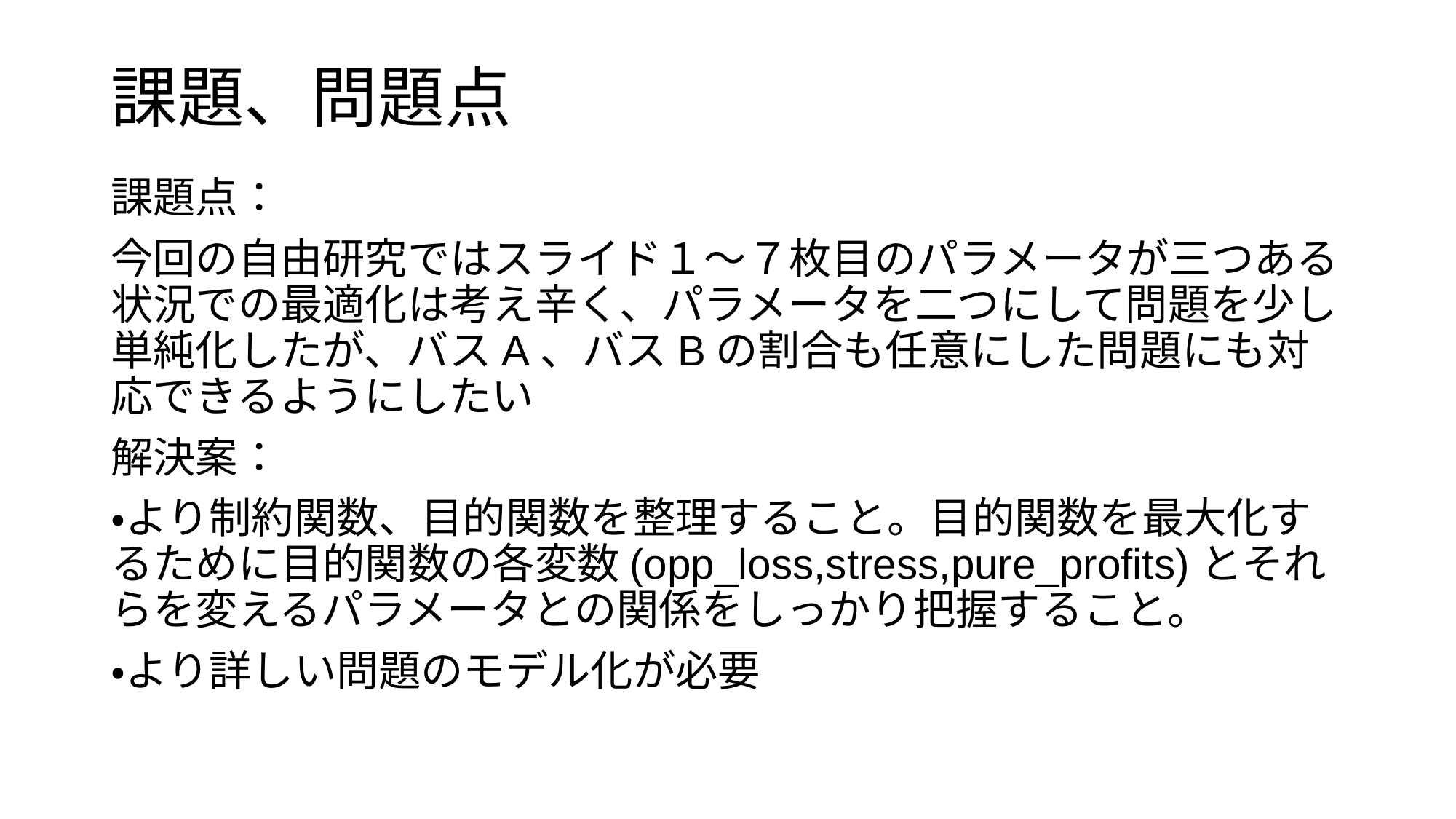

# 課題、問題点
課題点：
今回の自由研究ではスライド１～７枚目のパラメータが三つある状況での最適化は考え辛く、パラメータを二つにして問題を少し単純化したが、バスA、バスBの割合も任意にした問題にも対応できるようにしたい
解決案：
・より制約関数、目的関数を整理すること。目的関数を最大化するために目的関数の各変数(opp_loss,stress,pure_profits)とそれらを変えるパラメータとの関係をしっかり把握すること。
・より詳しい問題のモデル化が必要